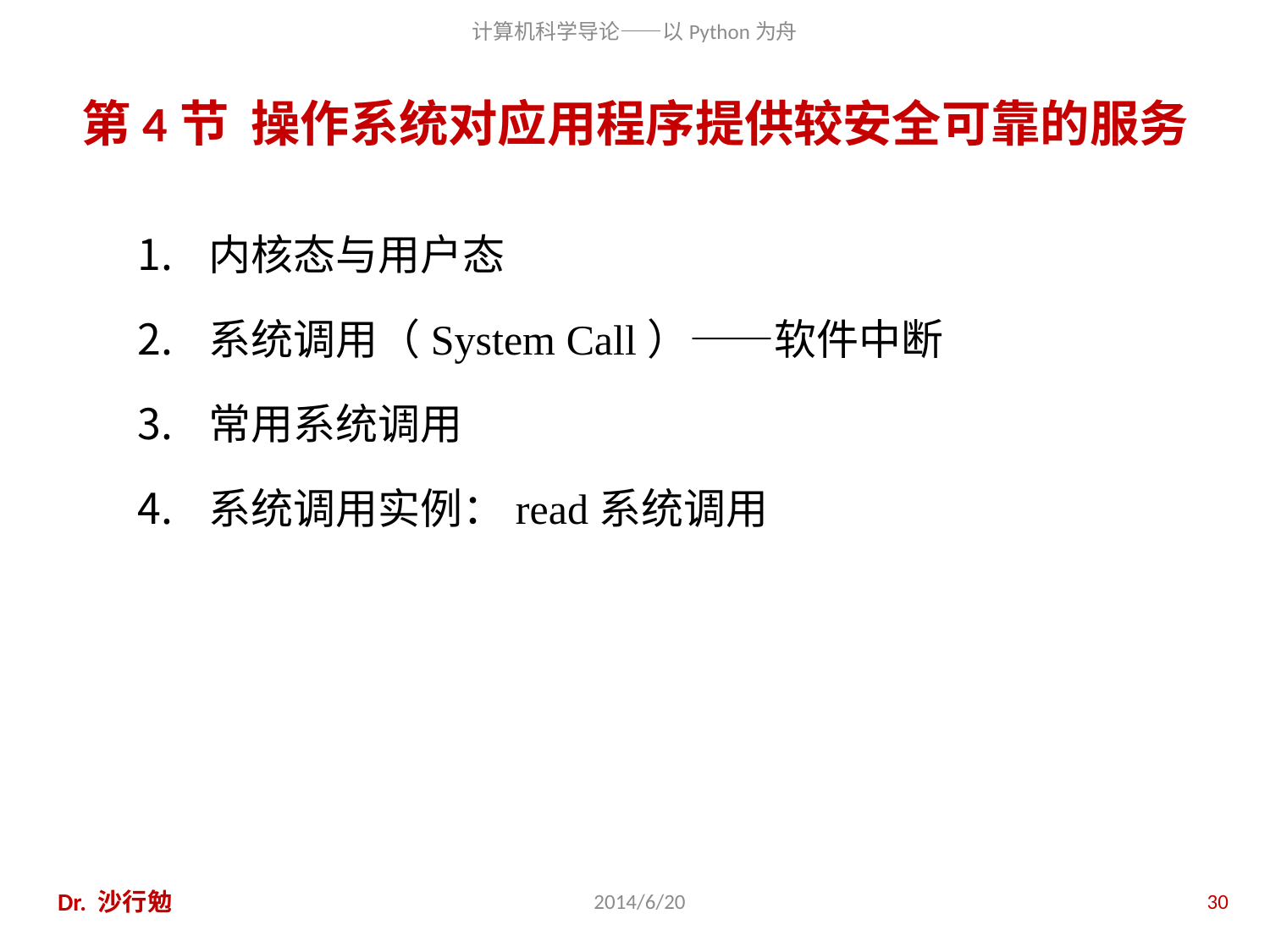

# 第4节  操作系统对应用程序提供较安全可靠的服务
内核态与用户态
系统调用（System Call）——软件中断
常用系统调用
系统调用实例：read系统调用
Dr. 沙行勉
2014/6/20
30